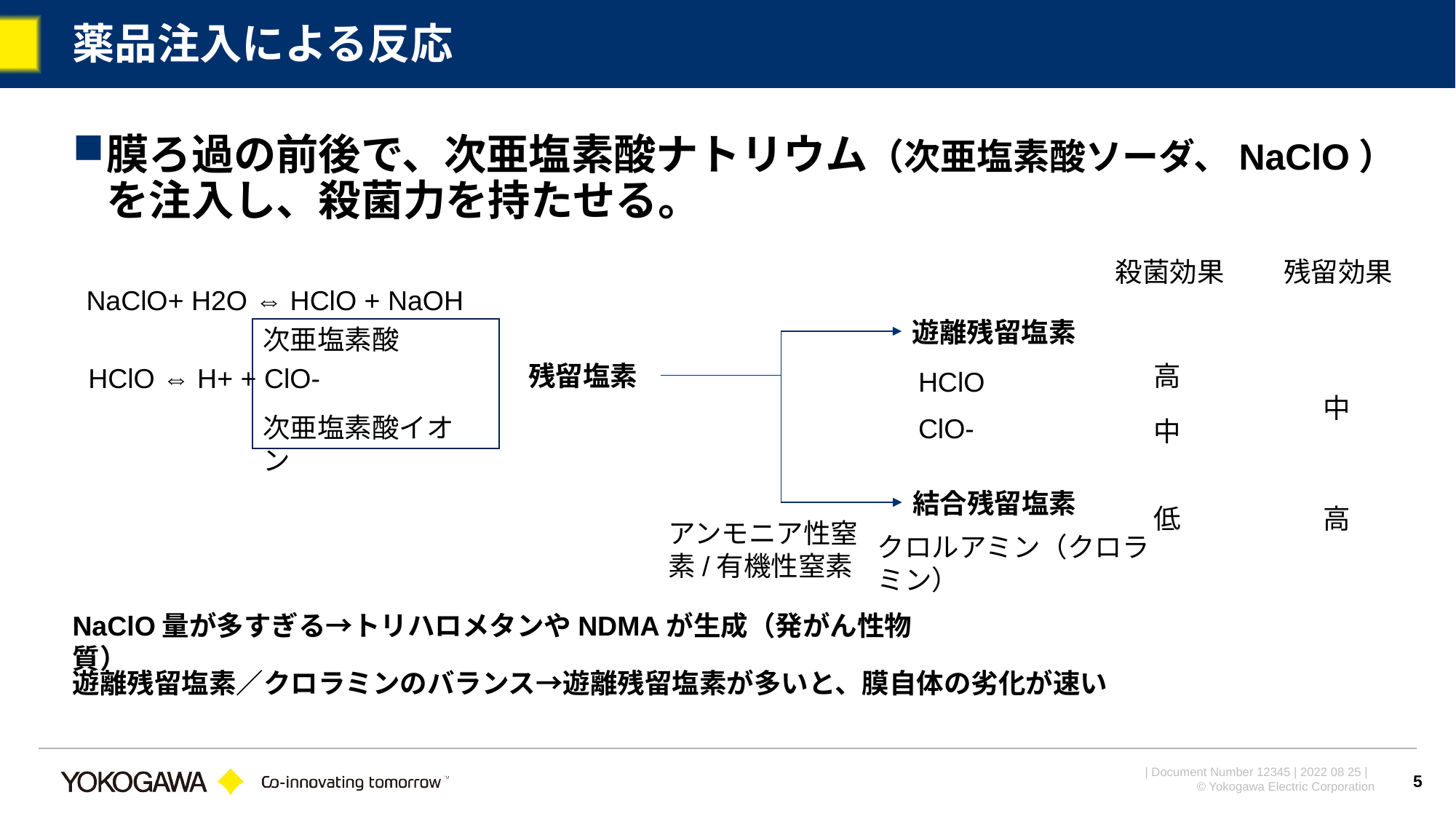

# 薬品注入による反応
膜ろ過の前後で、次亜塩素酸ナトリウム（次亜塩素酸ソーダ、NaClO）を注入し、殺菌力を持たせる。
殺菌効果
残留効果
NaClO+ H2O ⇔ HClO + NaOH
遊離残留塩素
次亜塩素酸

高
残留塩素
HClO ⇔ H+ + ClO-
HClO
中
次亜塩素酸イオン
ClO-
中
結合残留塩素
低
高
アンモニア性窒素/有機性窒素
クロルアミン（クロラミン）
NaClO量が多すぎる→トリハロメタンやNDMAが生成（発がん性物質）
遊離残留塩素／クロラミンのバランス→遊離残留塩素が多いと、膜自体の劣化が速い
5